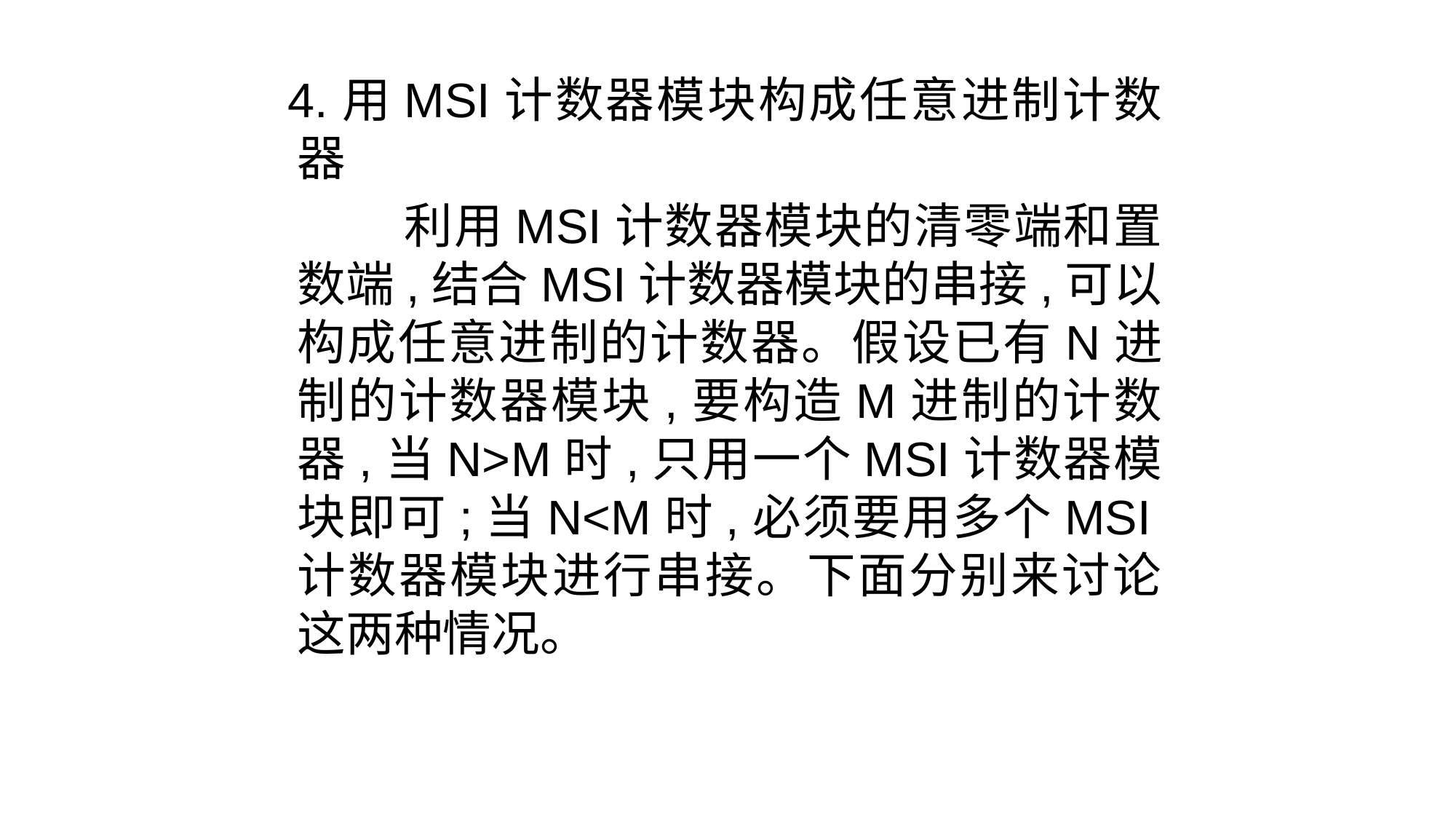

4.用MSI计数器模块构成任意进制计数器
           利用MSI计数器模块的清零端和置数端,结合MSI计数器模块的串接,可以构成任意进制的计数器。假设已有N进制的计数器模块,要构造M进制的计数器,当N>M时,只用一个MSI计数器模块即可;当N<M时,必须要用多个MSI计数器模块进行串接。下面分别来讨论这两种情况。